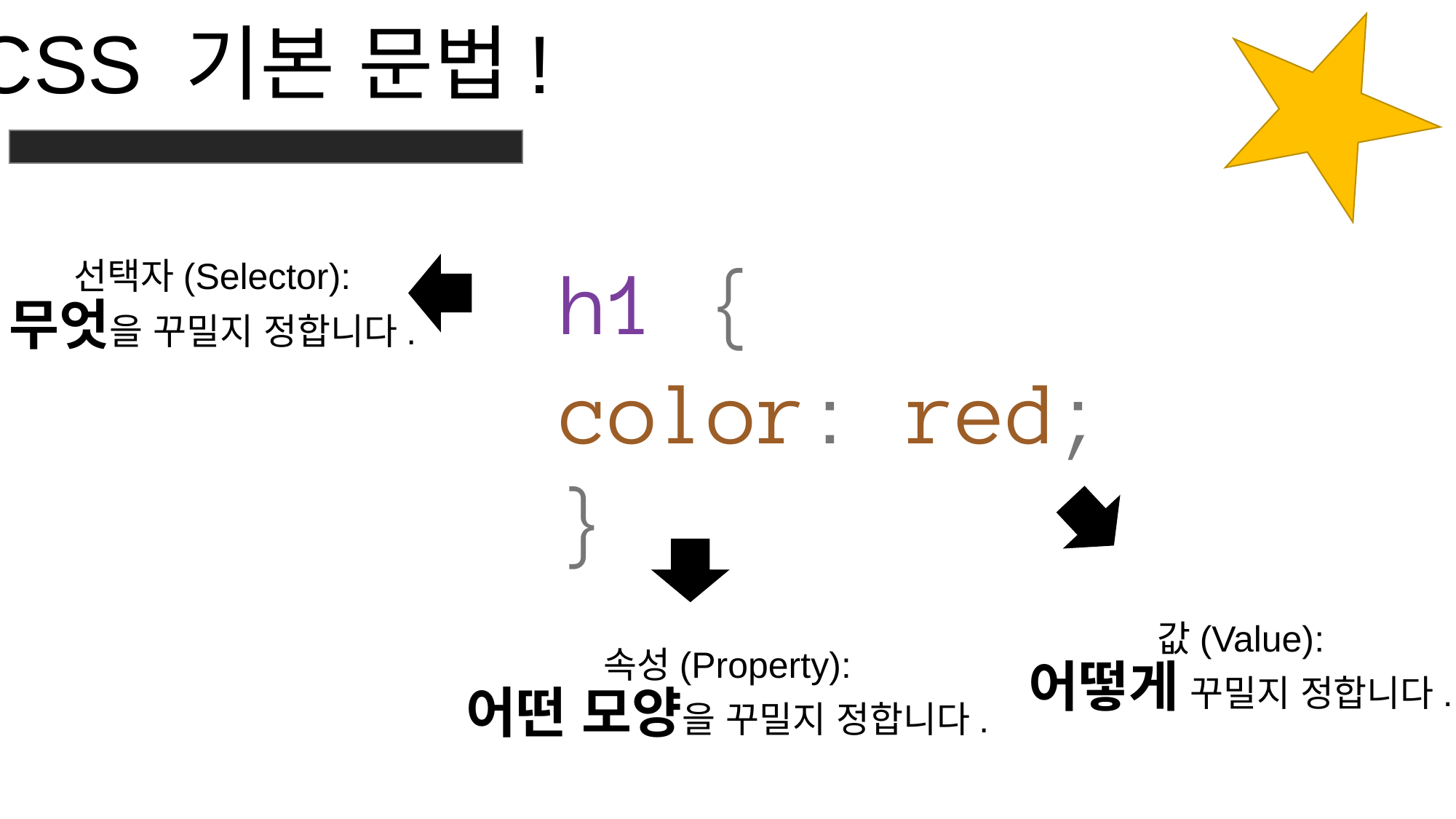

CSS 기본 문법!

선택자(Selector):
무엇을 꾸밀지 정합니다.
h1 {
color: red;
}

값(Value):
어떻게 꾸밀지 정합니다.
속성(Property):
어떤 모양을 꾸밀지 정합니다.